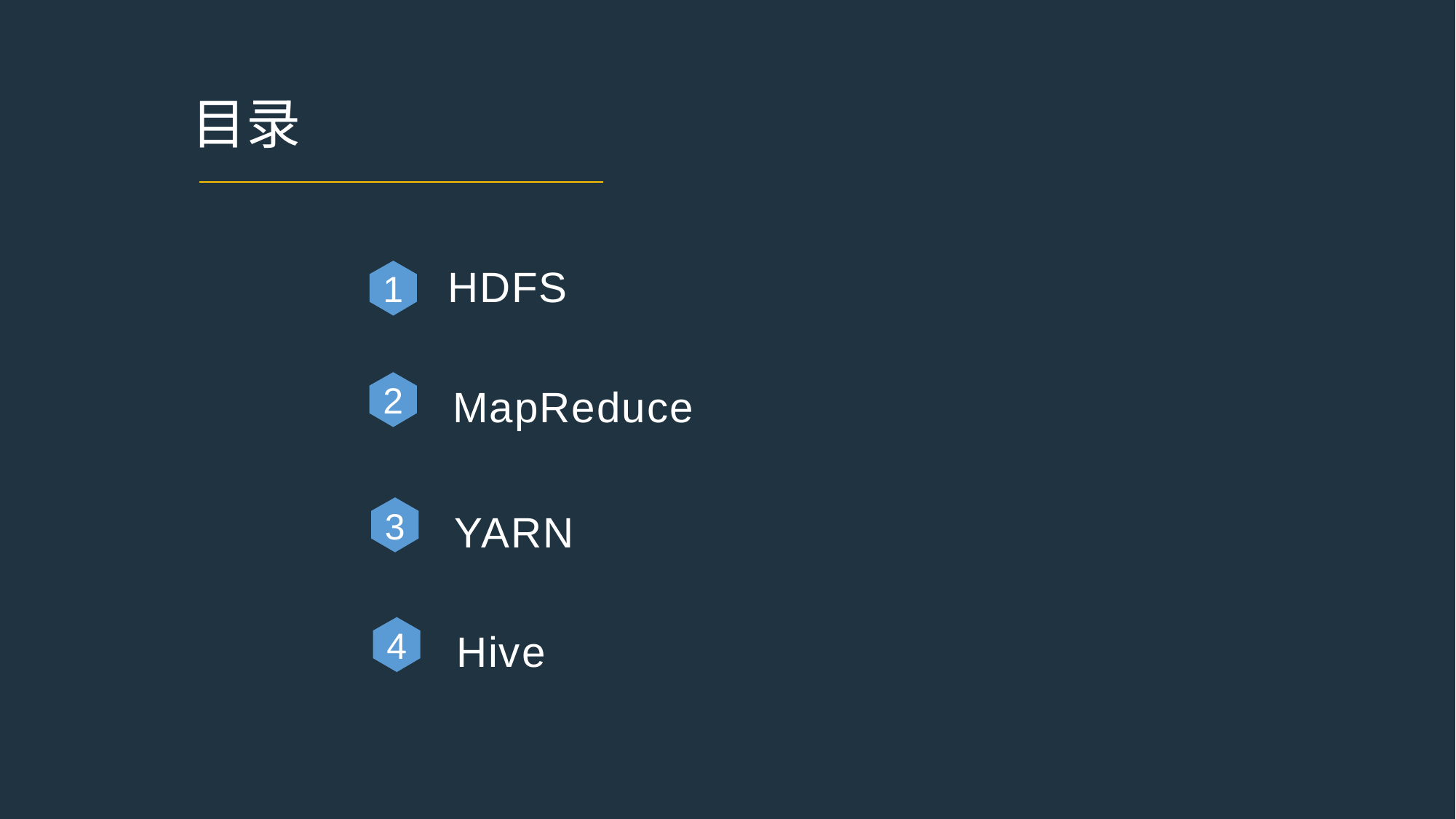

目录
              HDFS
1
2
              MapReduce
3
              YARN
4
              Hive